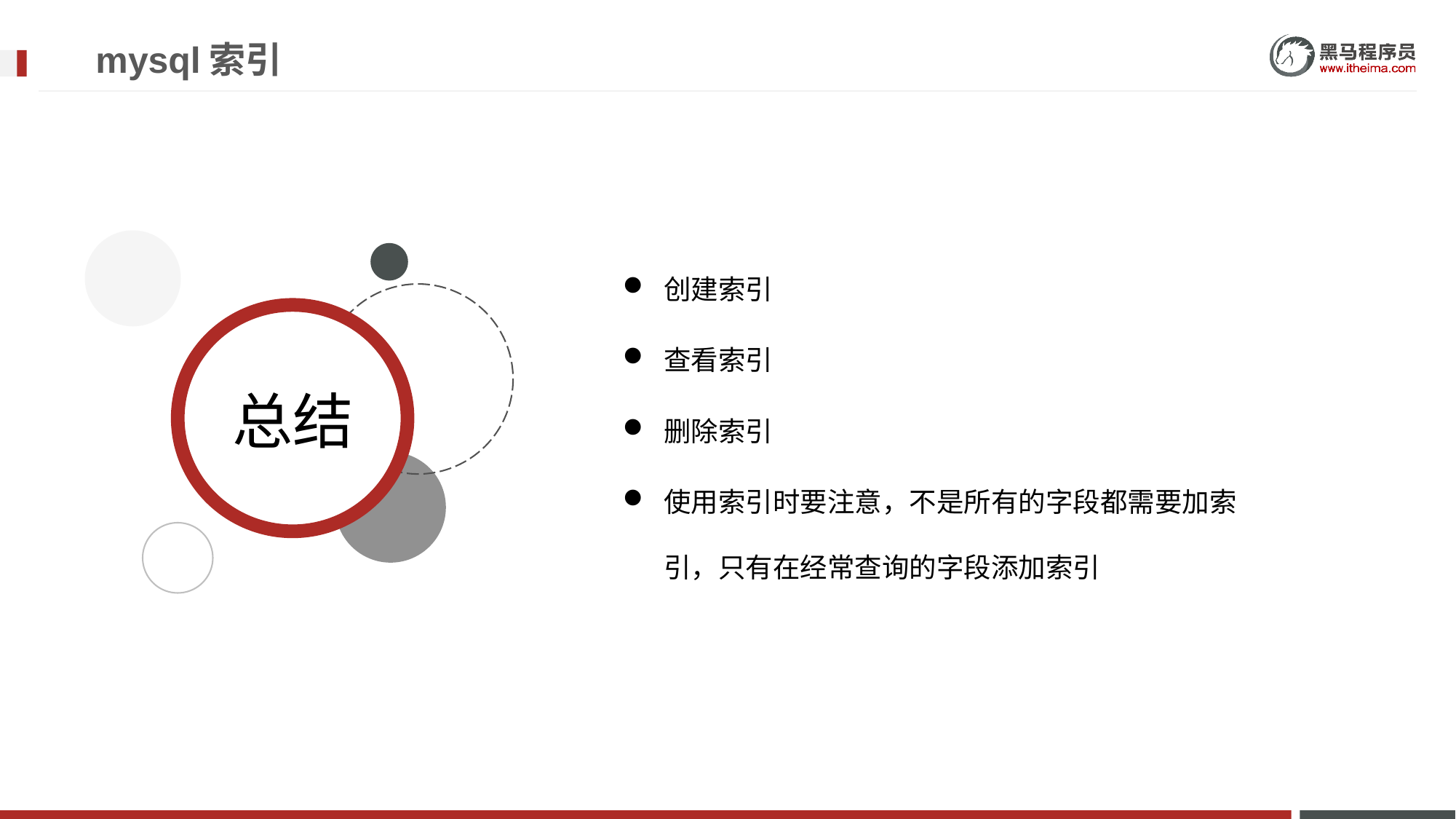

# mysql索引
创建索引
查看索引
删除索引
使用索引时要注意，不是所有的字段都需要加索引，只有在经常查询的字段添加索引